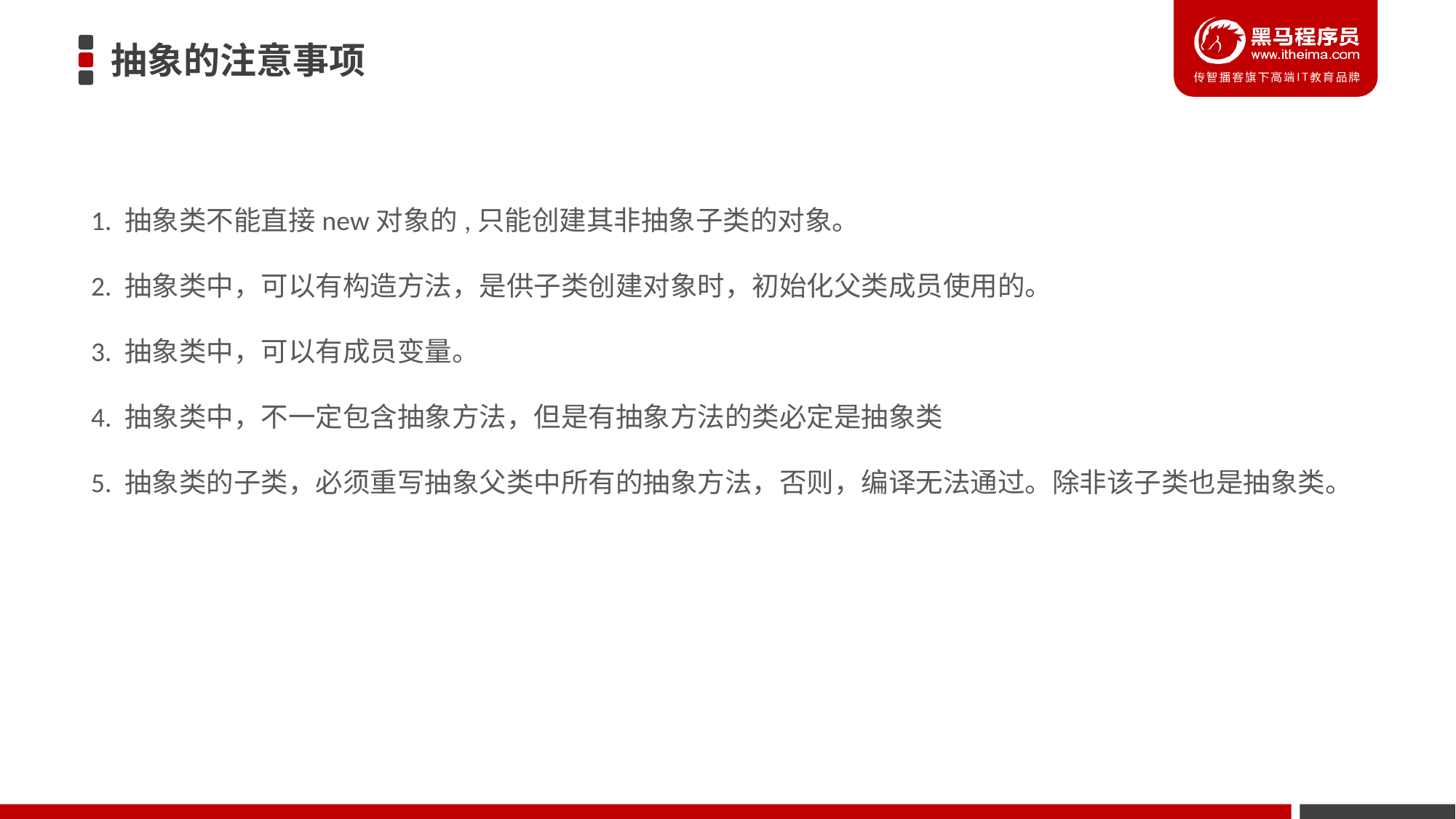

# 抽象的注意事项
1. 抽象类不能直接new对象的,只能创建其非抽象子类的对象。

2. 抽象类中，可以有构造方法，是供子类创建对象时，初始化父类成员使用的。

3. 抽象类中，可以有成员变量。

4. 抽象类中，不一定包含抽象方法，但是有抽象方法的类必定是抽象类

5. 抽象类的子类，必须重写抽象父类中所有的抽象方法，否则，编译无法通过。除非该子类也是抽象类。